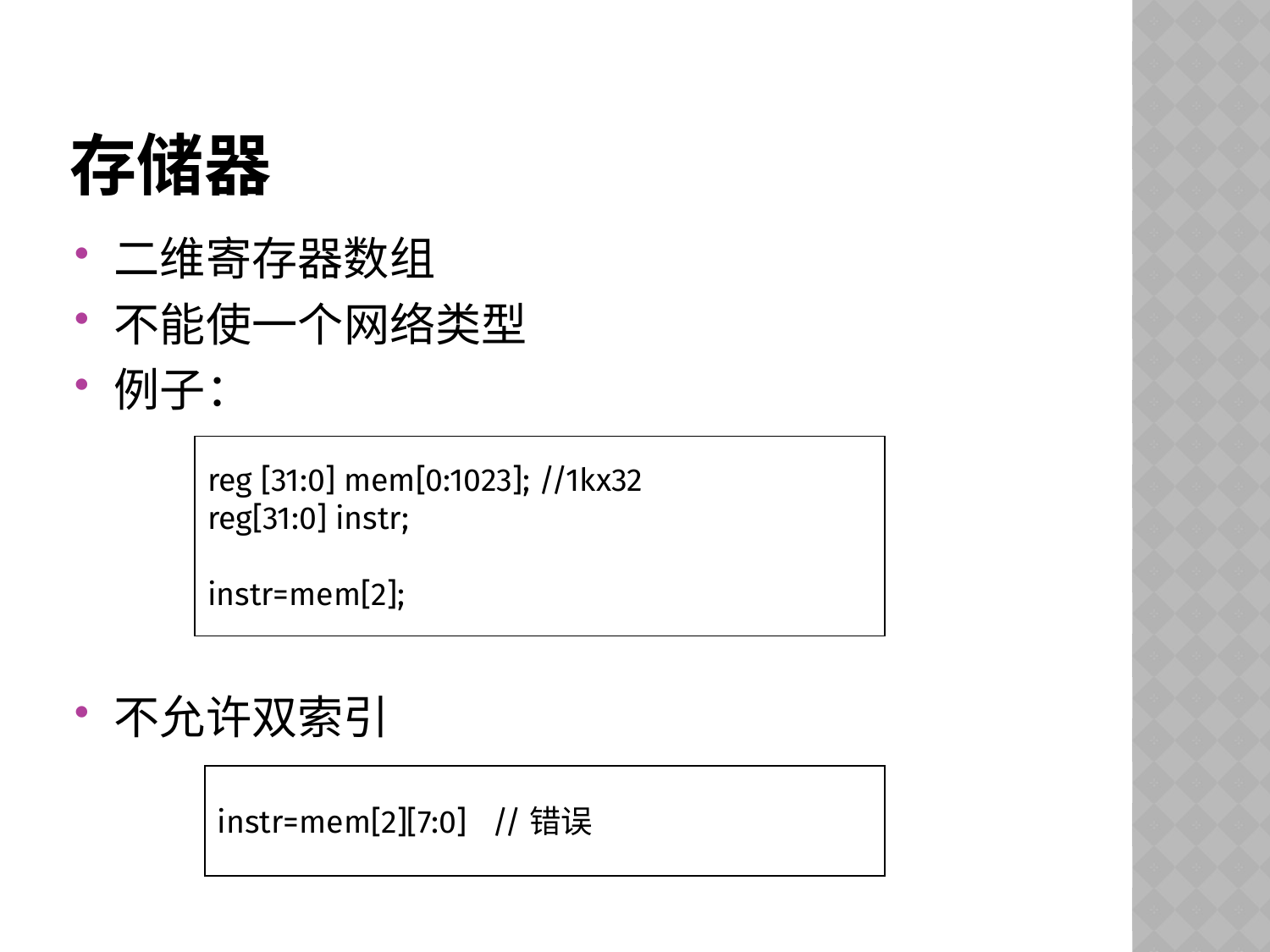

# 存储器
二维寄存器数组
不能使一个网络类型
例子：

不允许双索引

reg [31:0] mem[0:1023]; //1kx32
reg[31:0] instr;

instr=mem[2];
instr=mem[2][7:0]   //错误